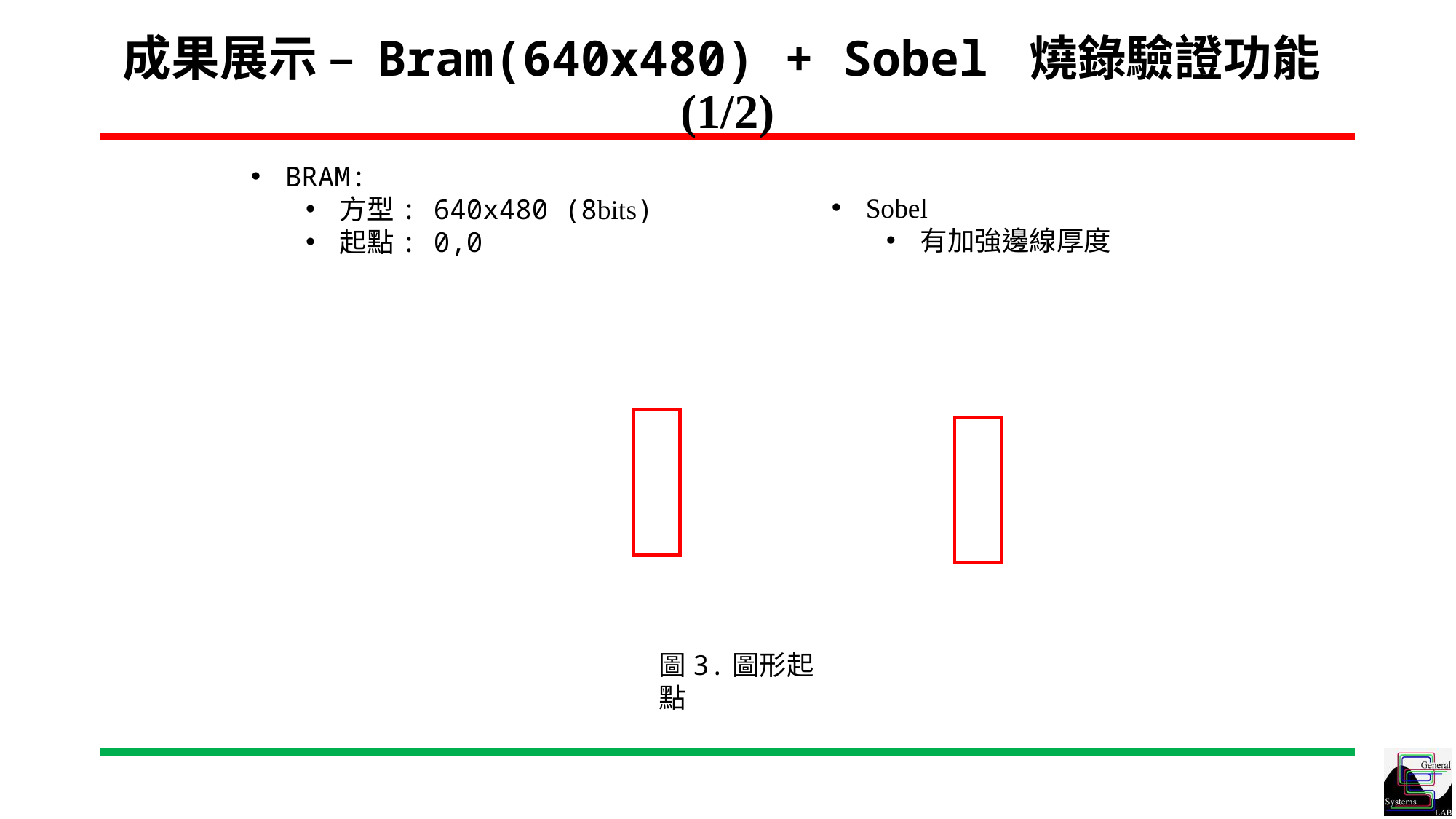

# 成果展示 – Bram(640x480) + Sobel 燒錄驗證功能(1/2)
BRAM:
方型: 640x480 (8bits)
起點: 0,0
Sobel
有加強邊線厚度

圖3.圖形起點